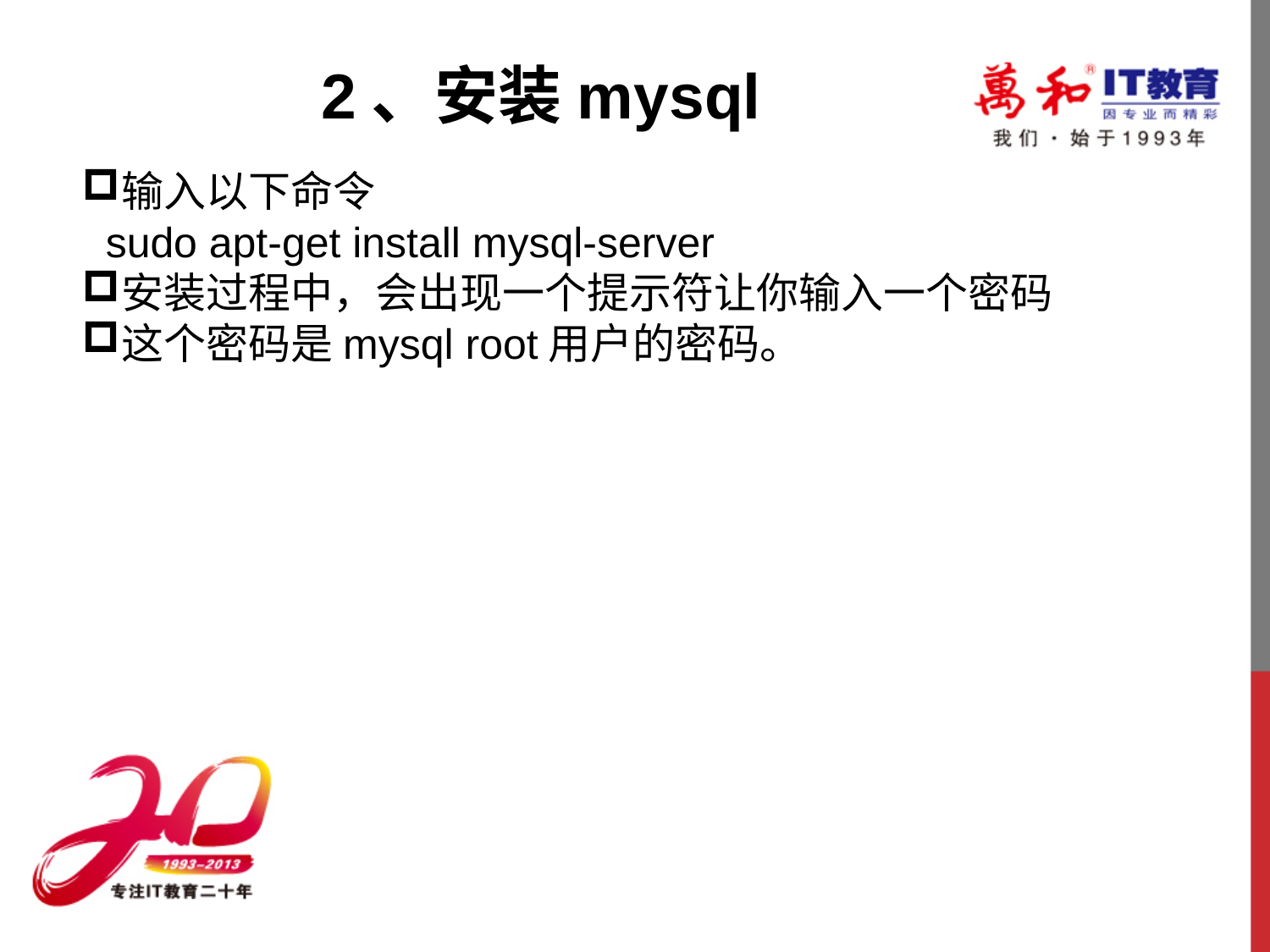

2、安装mysql
输入以下命令
  sudo apt-get install mysql-server
安装过程中，会出现一个提示符让你输入一个密码
这个密码是mysql root用户的密码。